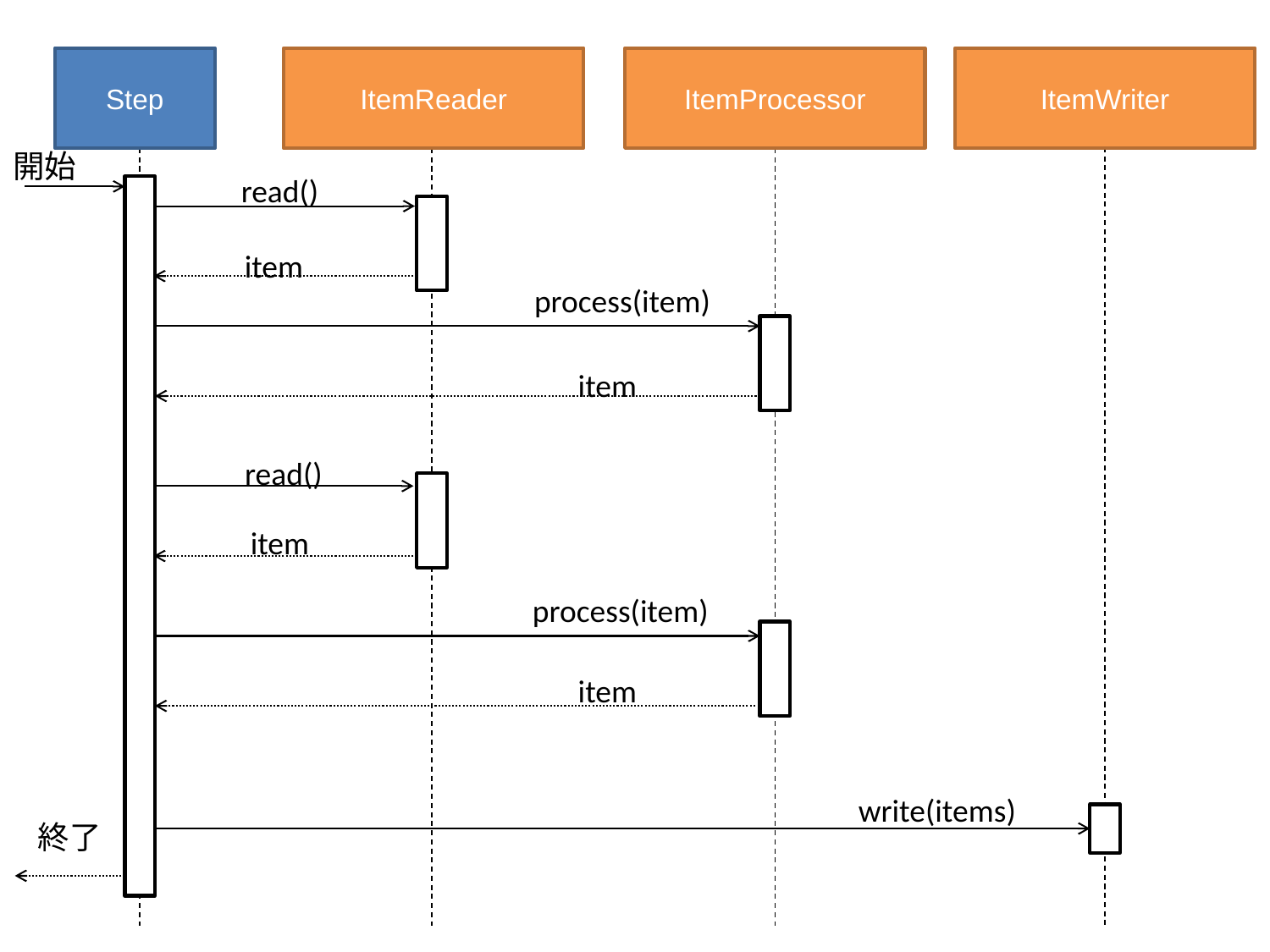

Step
ItemReader
ItemProcessor
ItemWriter
開始
read()

item
process(item)

item
read()

item
process(item)

item
write(items)

終了